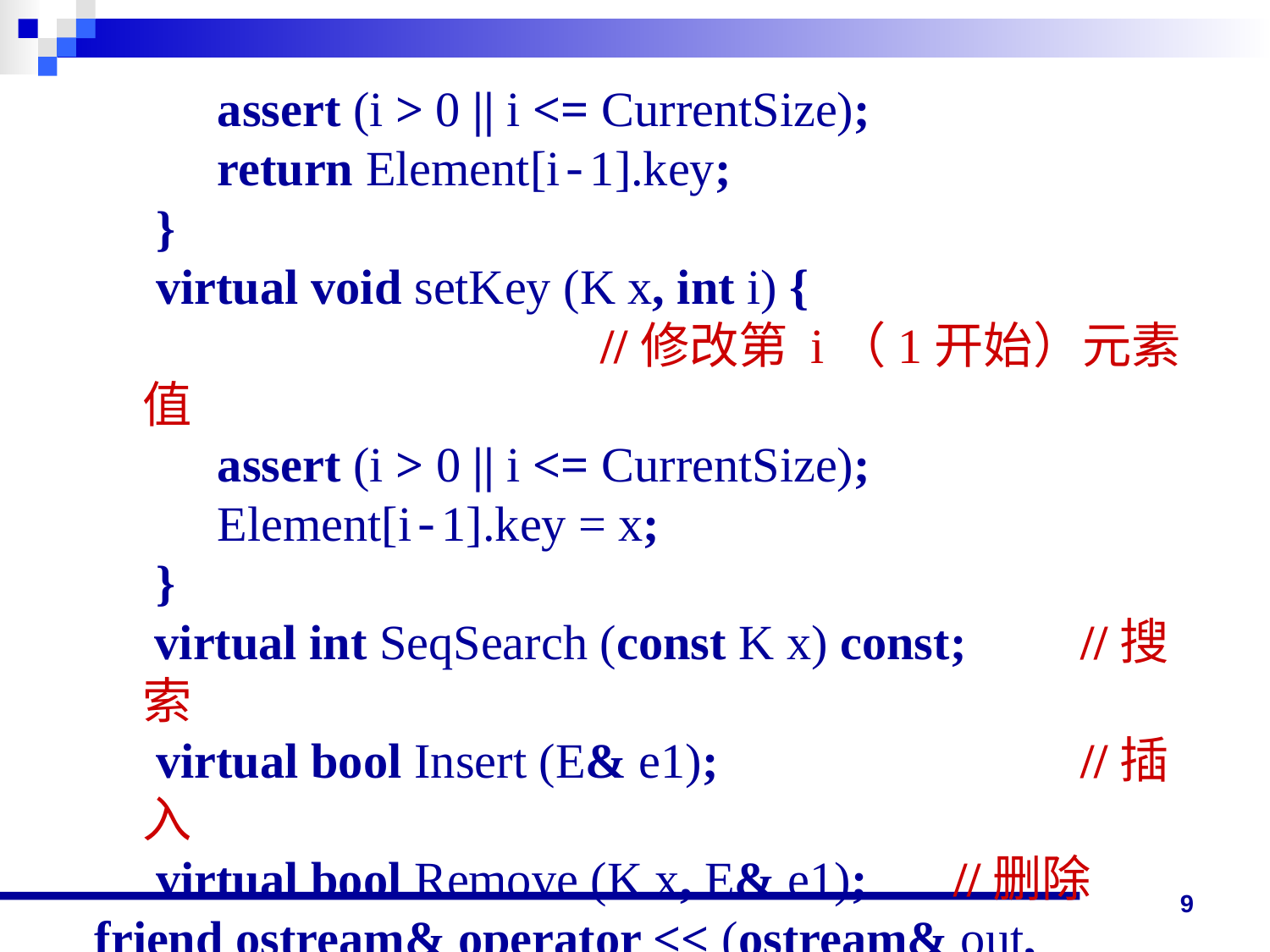

assert (i > 0 || i <= CurrentSize);
          return Element[i-1].key;
     }
     virtual void setKey (K x, int i) {				                           //修改第 i（1开始）元素值
          assert (i > 0 || i <= CurrentSize);
          Element[i-1].key = x;
     }
	 virtual int SeqSearch (const K x) const;	    //搜索
     virtual bool Insert (E& e1);		    	    //插入
     virtual bool Remove (K x, E& e1);	    //删除
friend ostream& operator << (ostream& out,
         const dataList<E, K>& OutList);             //输出
9